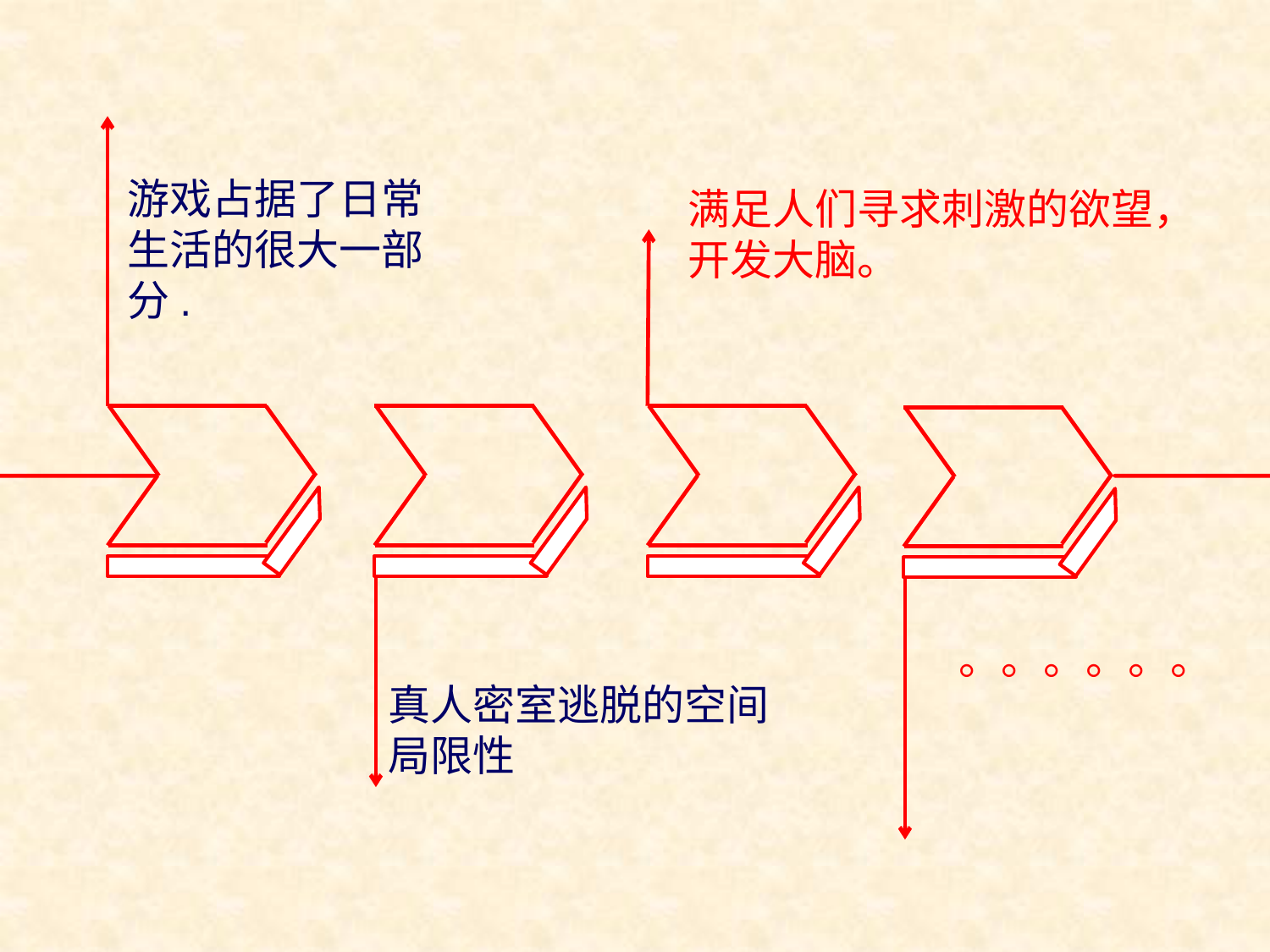

游戏占据了日常生活的很大一部分.
满足人们寻求刺激的欲望，开发大脑。

。。。。。。
真人密室逃脱的空间局限性